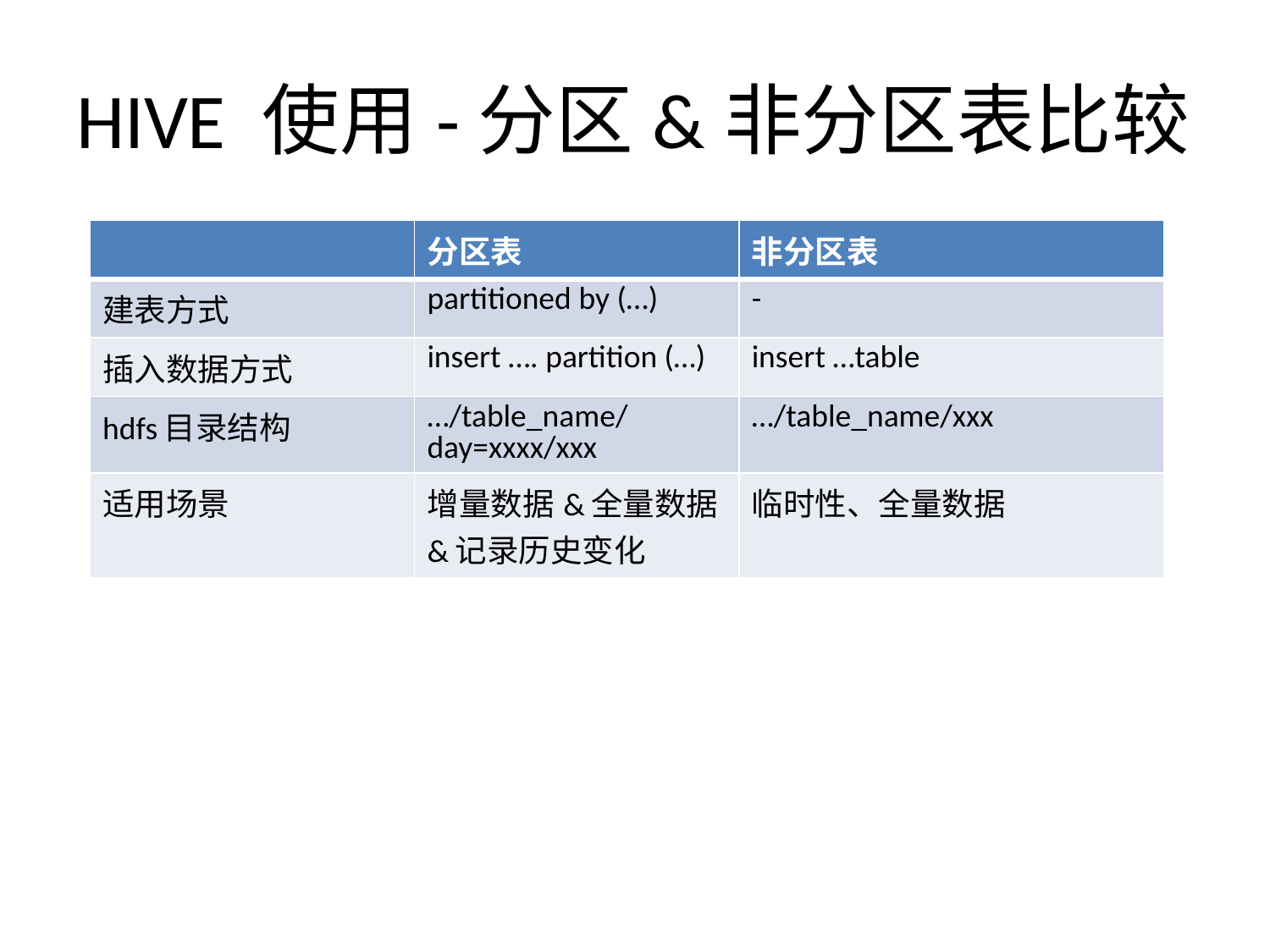

# HIVE 使用-分区&非分区表比较
|  | 分区表 | 非分区表 |
| --- | --- | --- |
| 建表方式 | partitioned by (…) | - |
| 插入数据方式 | insert …. partition (…) | insert …table |
| hdfs目录结构 | …/table\_name/day=xxxx/xxx | …/table\_name/xxx |
| 适用场景 | 增量数据&全量数据&记录历史变化 | 临时性、全量数据 |